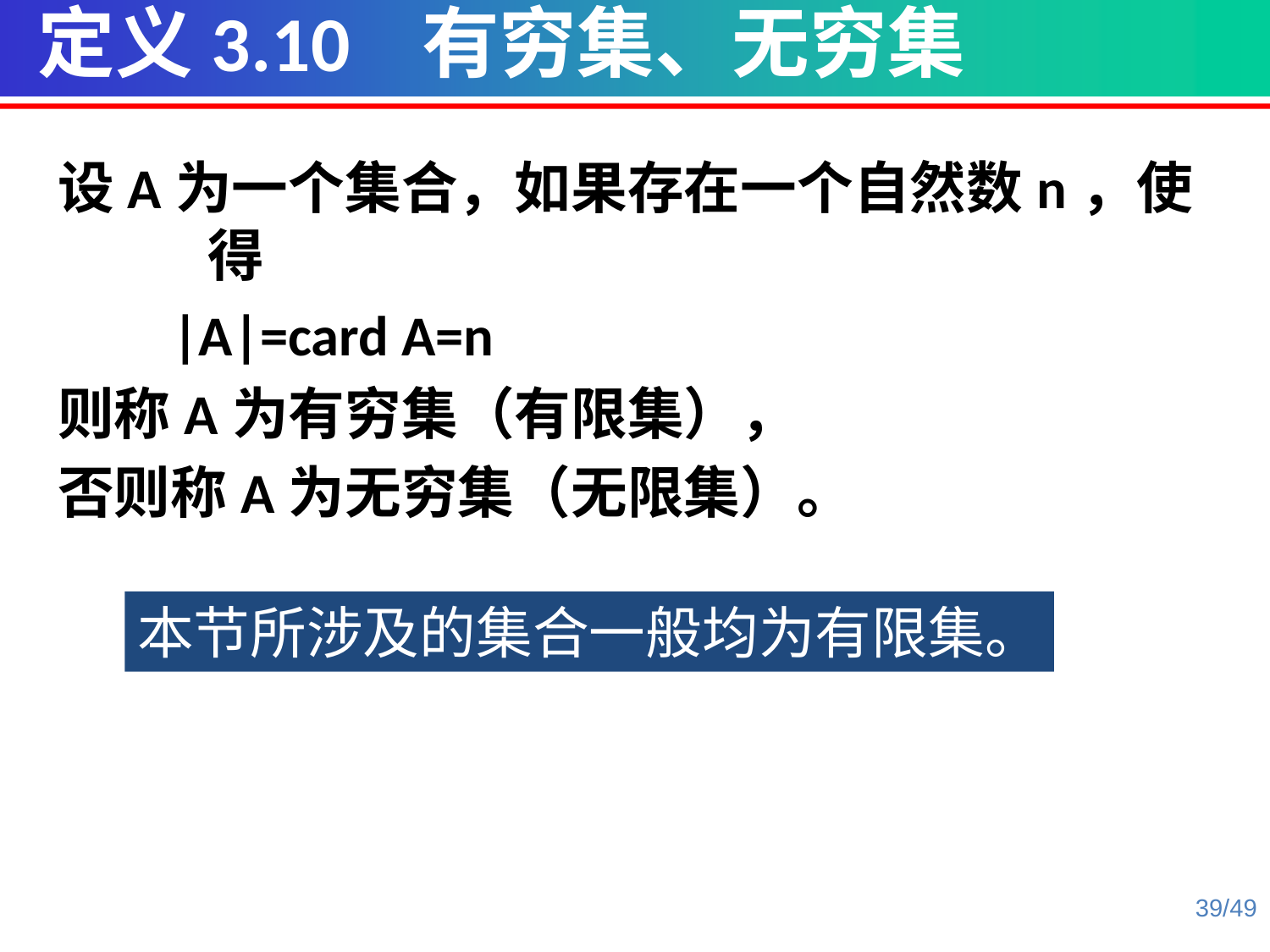

定义3.10   有穷集、无穷集
设A为一个集合，如果存在一个自然数n，使得
         |A|=card A=n
则称A为有穷集（有限集），
否则称A为无穷集（无限集）。
本节所涉及的集合一般均为有限集。
39/49